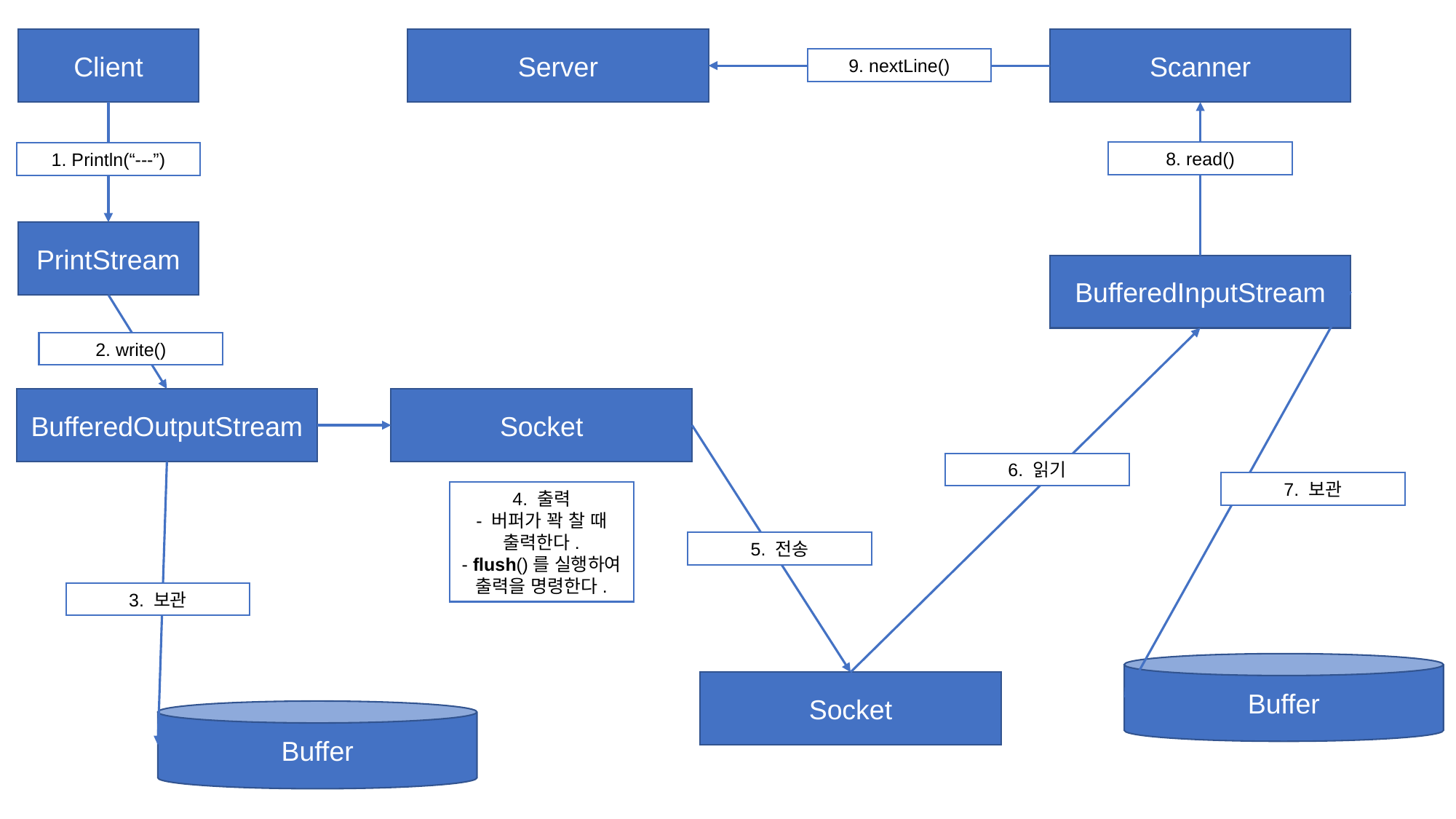

Client
Server
Scanner
9. nextLine()
8. read()
1. Println(“---”)
PrintStream
BufferedInputStream
2. write()
BufferedOutputStream
Socket
6. 읽기
7. 보관
4. 출력
- 버퍼가 꽉 찰 때 출력한다.
- flush()를 실행하여 출력을 명령한다.
5. 전송
3. 보관
Buffer
Socket
Buffer